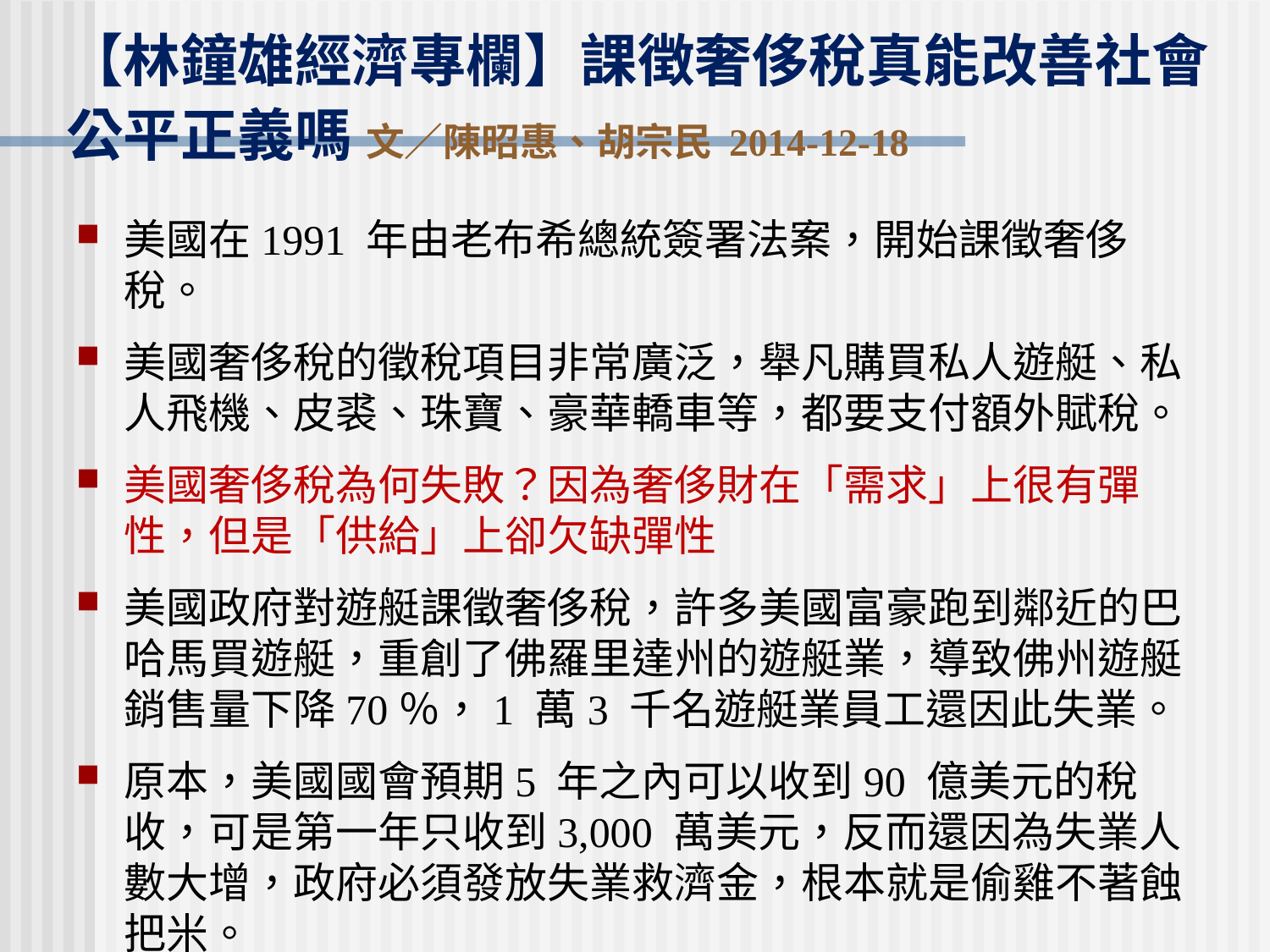

# 【林鐘雄經濟專欄】課徴奢侈稅真能改善社會公平正義嗎 文／陳昭惠、胡宗民 2014-12-18
美國在1991 年由老布希總統簽署法案，開始課徵奢侈稅。
美國奢侈稅的徵稅項目非常廣泛，舉凡購買私人遊艇、私人飛機、皮裘、珠寶、豪華轎車等，都要支付額外賦稅。
美國奢侈稅為何失敗？因為奢侈財在「需求」上很有彈性，但是「供給」上卻欠缺彈性
美國政府對遊艇課徵奢侈稅，許多美國富豪跑到鄰近的巴哈馬買遊艇，重創了佛羅里達州的遊艇業，導致佛州遊艇銷售量下降70％，1 萬3 千名遊艇業員工還因此失業。
原本，美國國會預期5 年之內可以收到90 億美元的稅收，可是第一年只收到3,000 萬美元，反而還因為失業人數大增，政府必須發放失業救濟金，根本就是偷雞不著蝕把米。